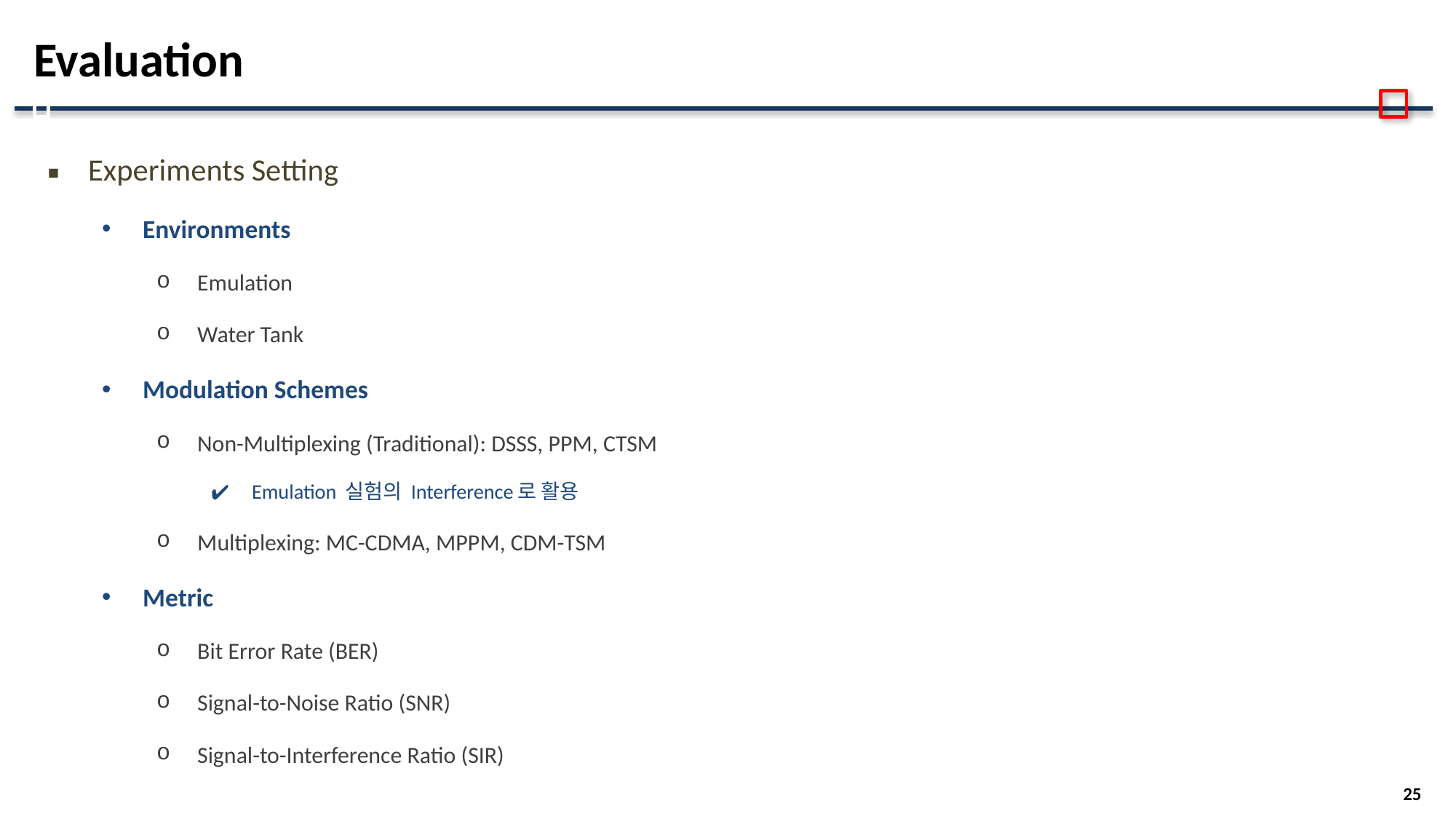

# Evaluation
Experiments Setting
Environments
Emulation
Water Tank
Modulation Schemes
Non-Multiplexing (Traditional): DSSS, PPM, CTSM
Emulation 실험의 Interference로 활용
Multiplexing: MC-CDMA, MPPM, CDM-TSM
Metric
Bit Error Rate (BER)
Signal-to-Noise Ratio (SNR)
Signal-to-Interference Ratio (SIR)

25